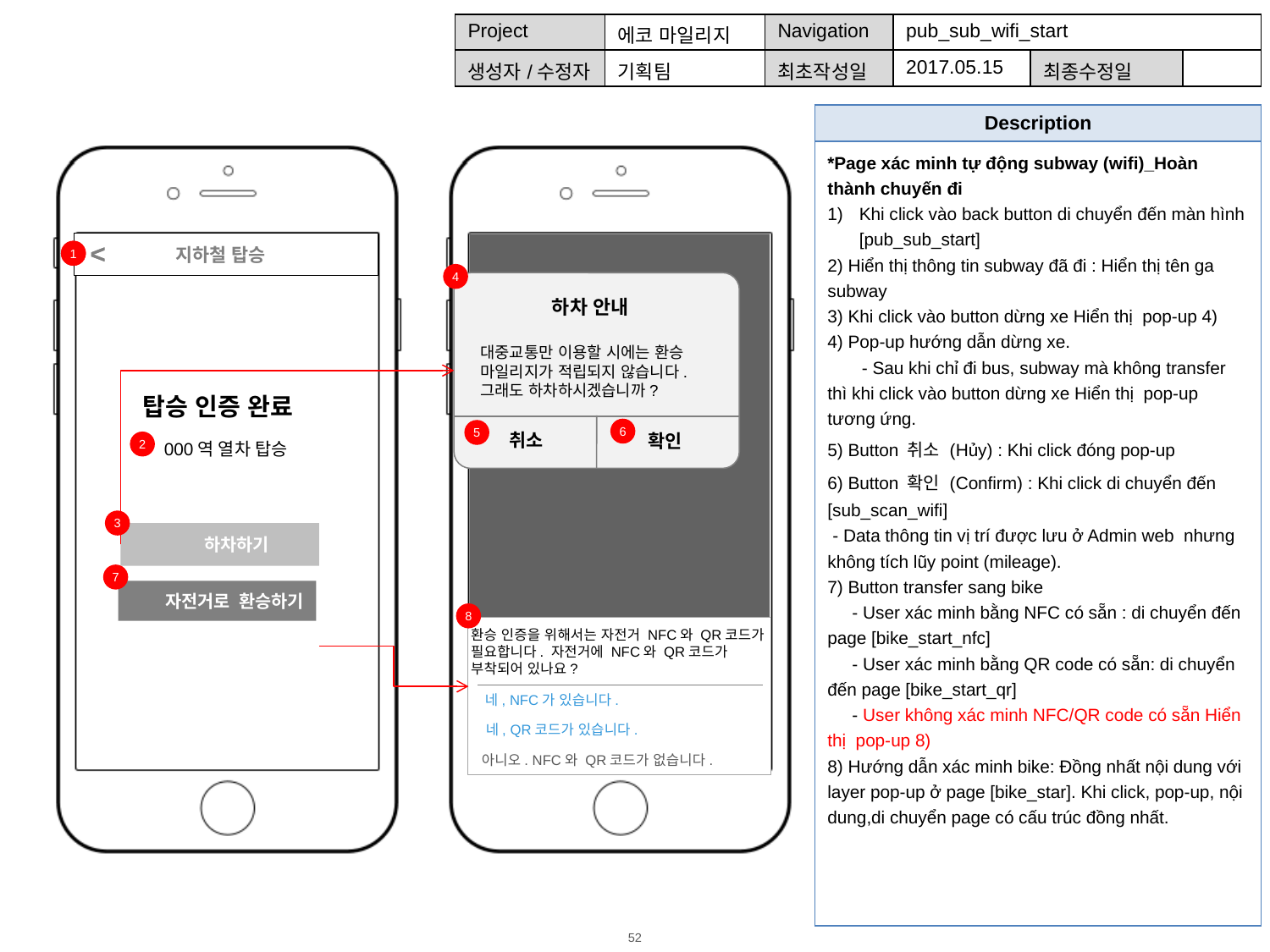

| Project | 에코 마일리지 | Navigation | pub\_sub\_wifi\_start |  |  |
| --- | --- | --- | --- | --- | --- |
| 생성자/수정자 | 기획팀 | 최초작성일 | 2017.05.15 | 최종수정일 |  |
| Description |
| --- |
| \*Page xác minh tự động subway (wifi)\_Hoàn thành chuyến đi Khi click vào back button di chuyển đến màn hình [pub\_sub\_start] 2) Hiển thị thông tin subway đã đi : Hiển thị tên ga subway 3) Khi click vào button dừng xe Hiển thị pop-up 4) 4) Pop-up hướng dẫn dừng xe. - Sau khi chỉ đi bus, subway mà không transfer thì khi click vào button dừng xe Hiển thị pop-up tương ứng. 5) Button 취소 (Hủy) : Khi click đóng pop-up 6) Button 확인 (Confirm) : Khi click di chuyển đến [sub\_scan\_wifi] - Data thông tin vị trí được lưu ở Admin web nhưng không tích lũy point (mileage). 7) Button transfer sang bike - User xác minh bằng NFC có sẵn : di chuyển đến page [bike\_start\_nfc] - User xác minh bằng QR code có sẵn: di chuyển đến page [bike\_start\_qr] - User không xác minh NFC/QR code có sẵn Hiển thị pop-up 8) 8) Hướng dẫn xác minh bike: Đồng nhất nội dung với layer pop-up ở page [bike\_star]. Khi click, pop-up, nội dung,di chuyển page có cấu trúc đồng nhất. |
<
<
                 지하철 탑승

1
1
4

하차 안내
성공확률 50%
대중교통만 이용할 시에는 환승
마일리지가 적립되지 않습니다.
그래도 하차하시겠습니까?
탑승 인증 완료
6
5
취소
확인
환승 인증 완료
2
000역 열차 탑승
3
      하차하기
7
   자전거로  환승하기
8

환승 인증을 위해서는 자전거 NFC와 QR코드가
필요합니다. 자전거에 NFC와 QR코드가
부착되어 있나요?
네, NFC가 있습니다.
네, QR코드가 있습니다.
아니오. NFC와 QR코드가 없습니다.